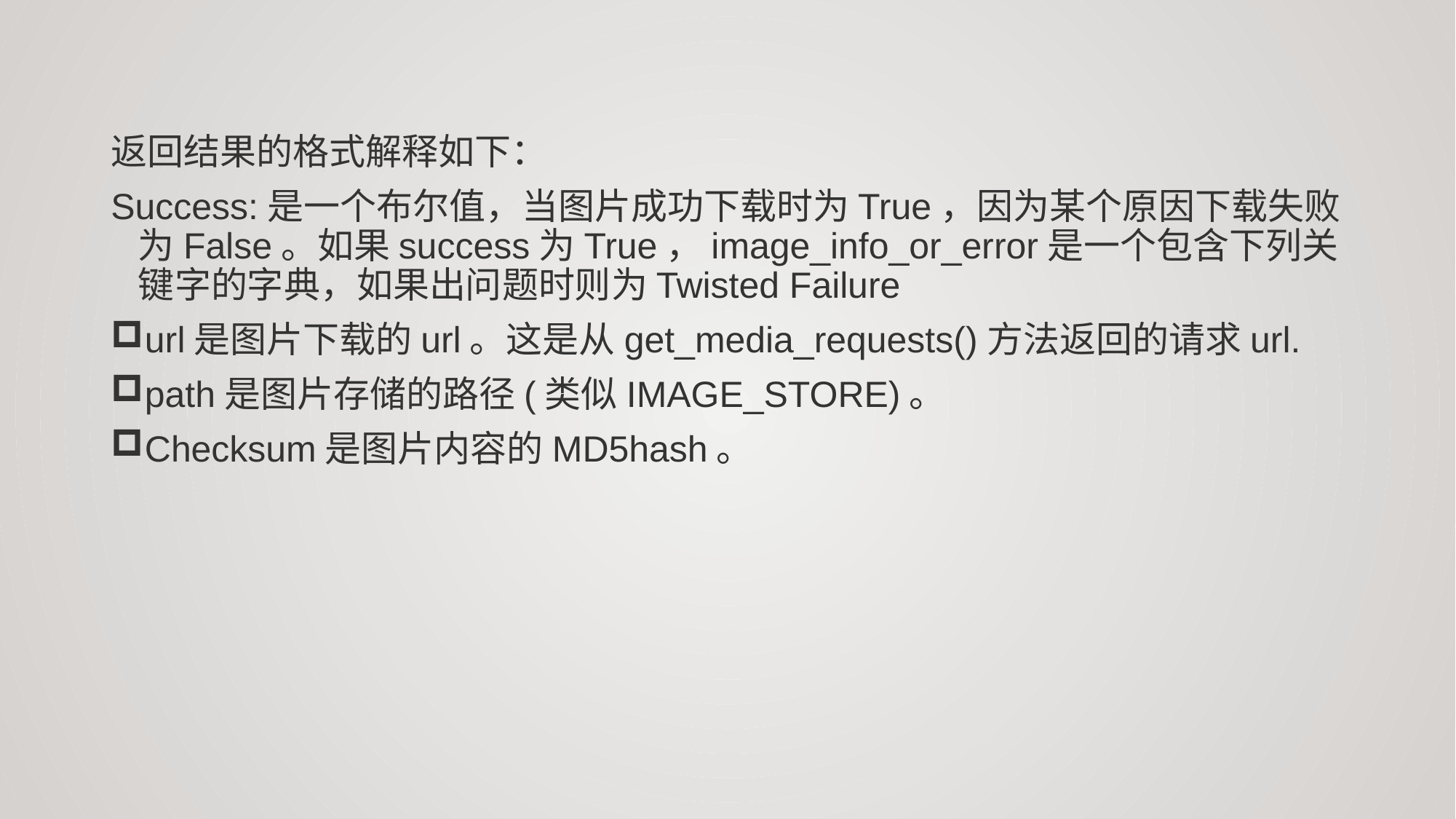

返回结果的格式解释如下：
Success:是一个布尔值，当图片成功下载时为True，因为某个原因下载失败为False。如果success为True，image_info_or_error是一个包含下列关键字的字典，如果出问题时则为Twisted Failure
url是图片下载的url。这是从get_media_requests()方法返回的请求url.
path是图片存储的路径(类似IMAGE_STORE)。
Checksum是图片内容的MD5hash。